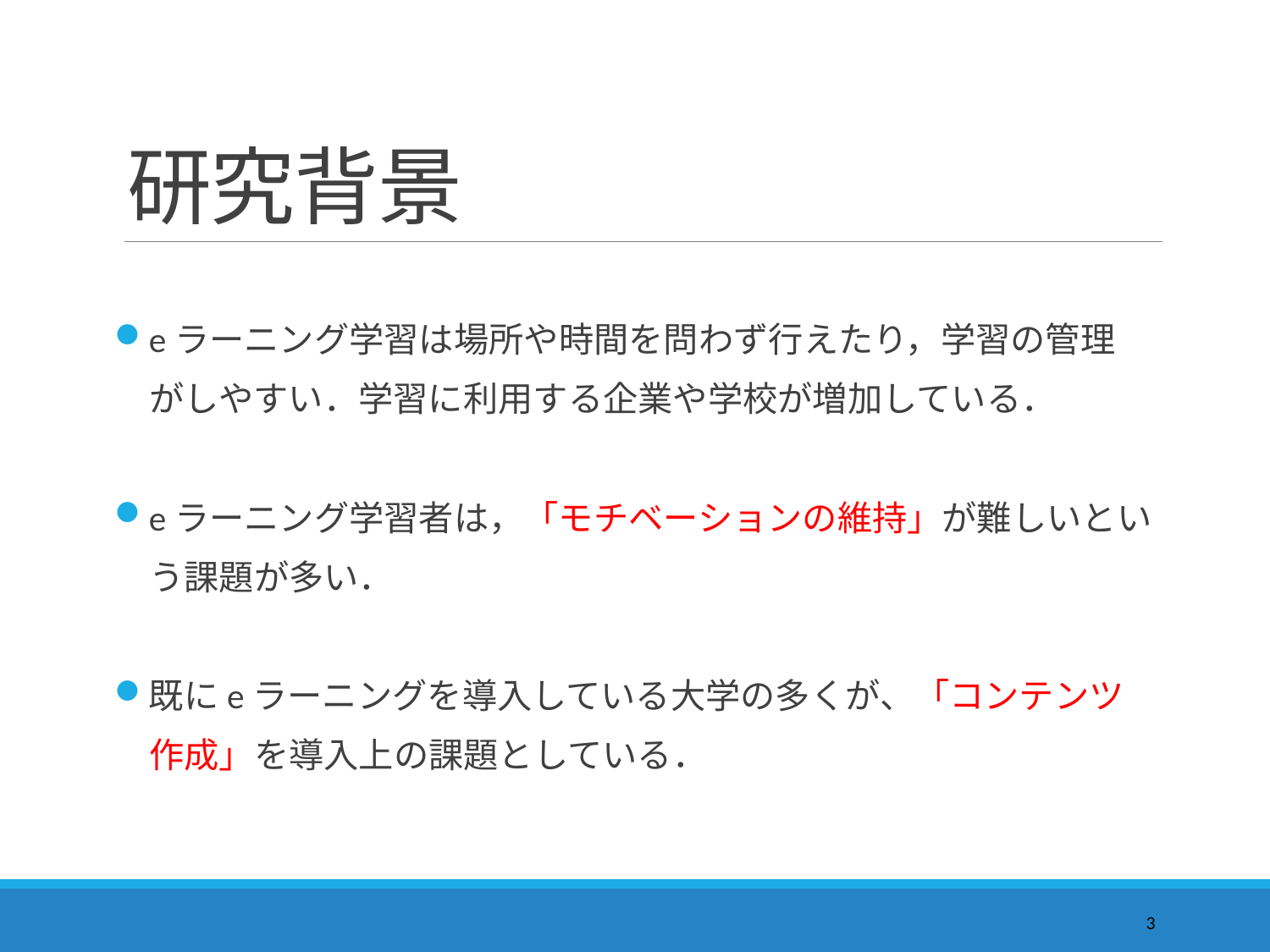

# 研究背景

eラーニング学習は場所や時間を問わず行えたり，学習の管理
　がしやすい．学習に利用する企業や学校が増加している．

eラーニング学習者は，「モチベーションの維持」が難しいとい
　う課題が多い．

既にeラーニングを導入している大学の多くが、「コンテンツ
　作成」を導入上の課題としている．

3